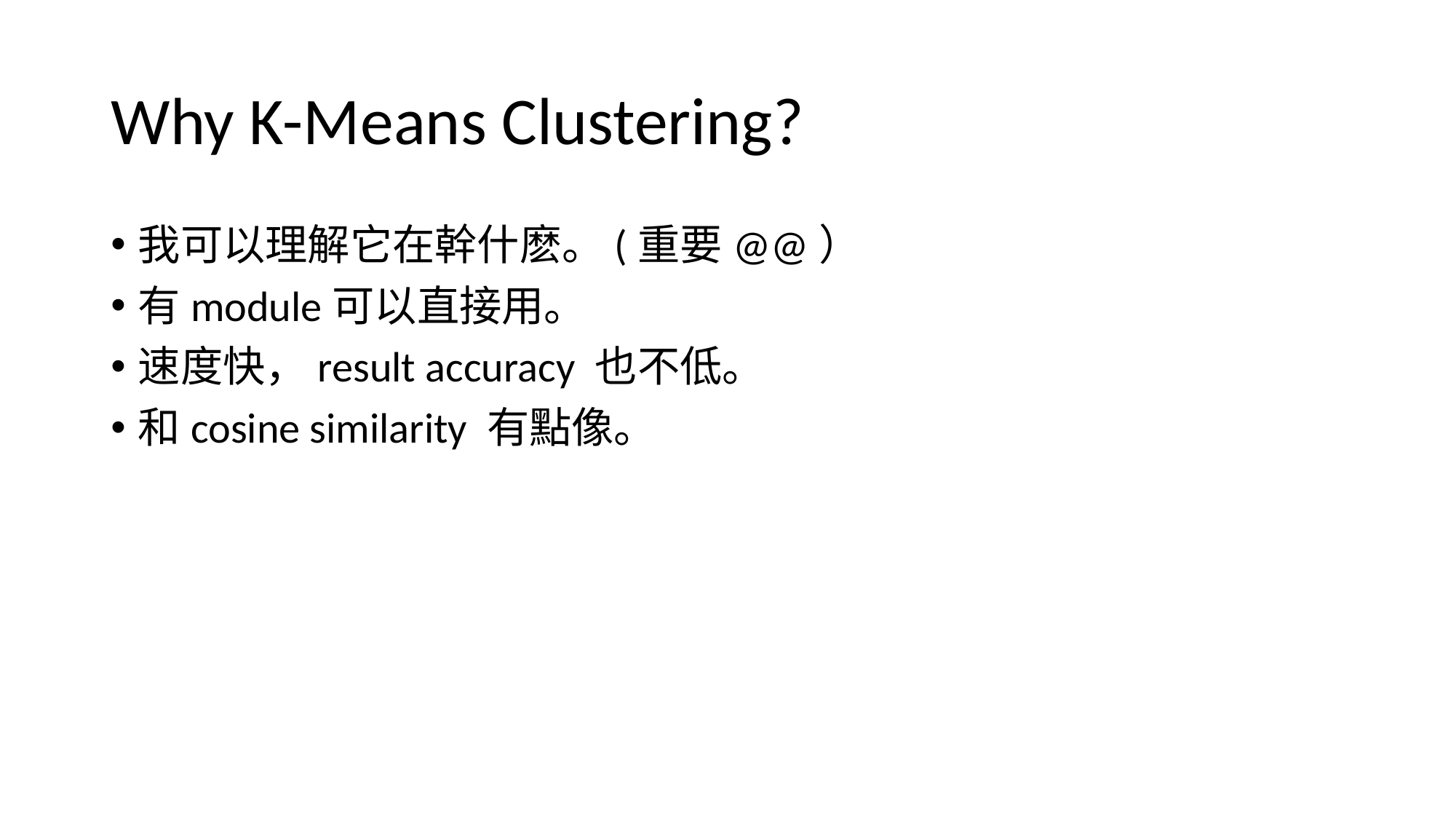

# Why K-Means Clustering?
我可以理解它在幹什麽。(重要@@）
有module可以直接用。
速度快，result accuracy 也不低。
和cosine similarity 有點像。